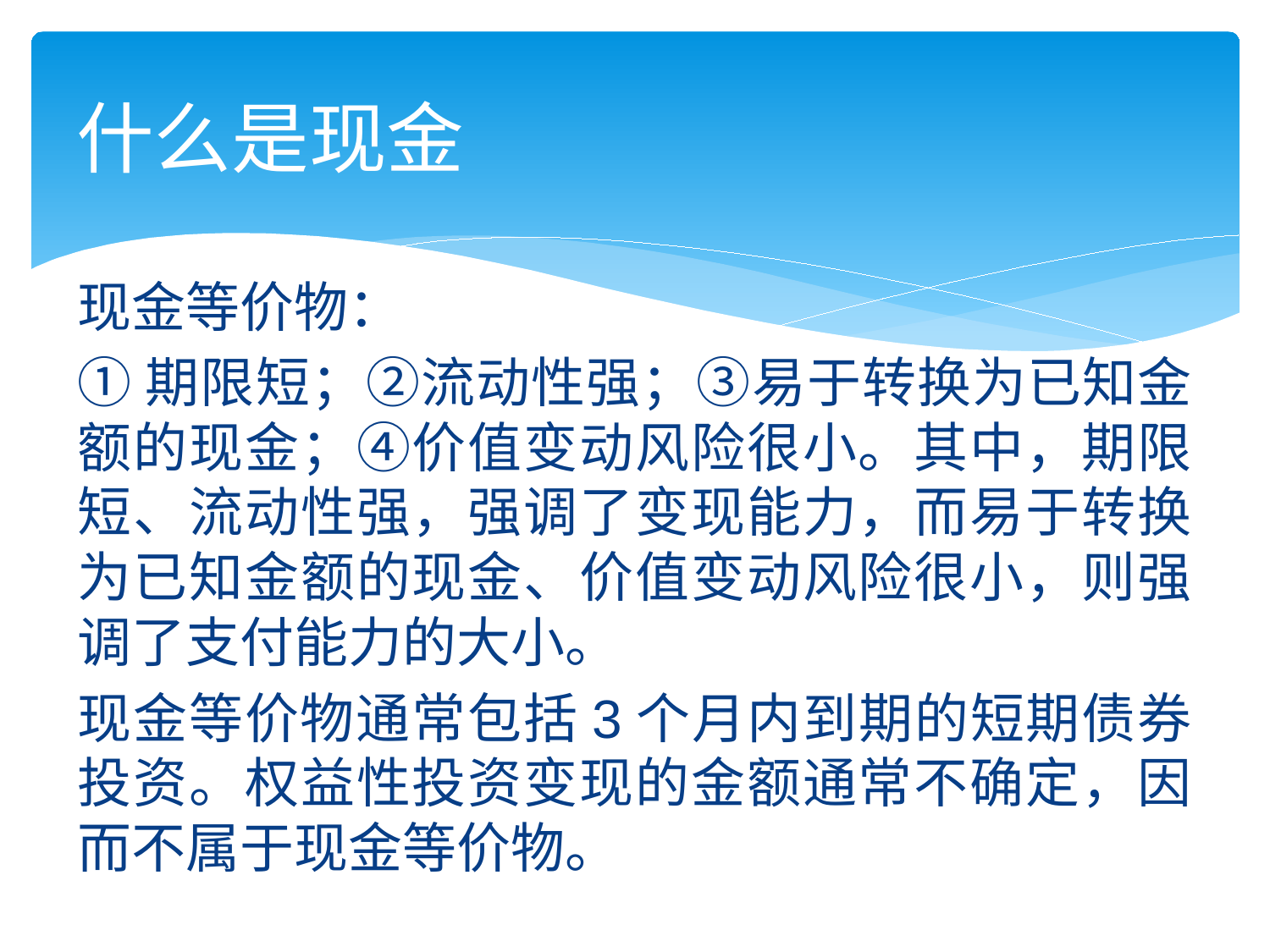

# 什么是现金
现金等价物：
①期限短；②流动性强；③易于转换为已知金额的现金；④价值变动风险很小。其中，期限短、流动性强，强调了变现能力，而易于转换为已知金额的现金、价值变动风险很小，则强调了支付能力的大小。
现金等价物通常包括3个月内到期的短期债券投资。权益性投资变现的金额通常不确定，因而不属于现金等价物。